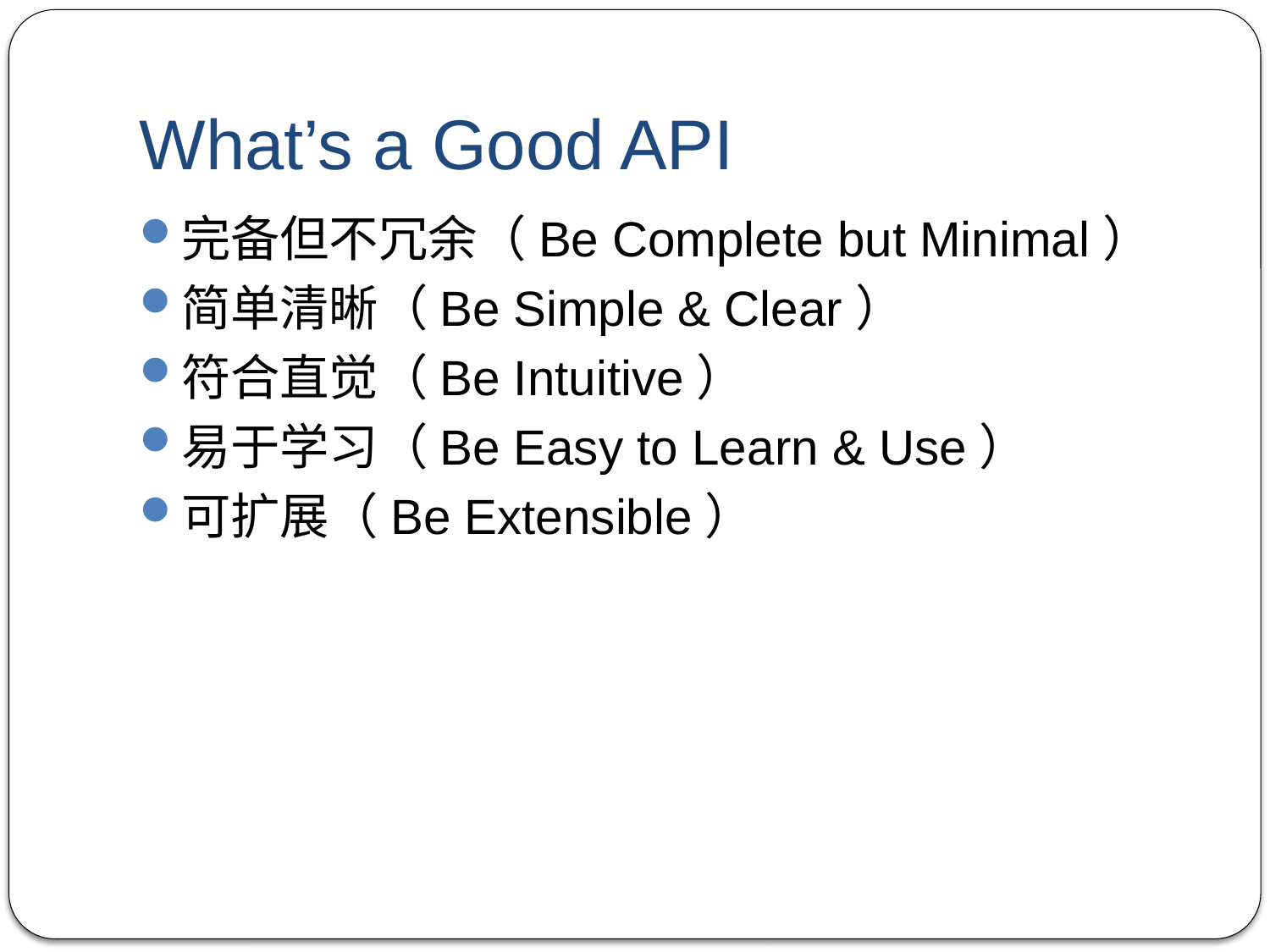

# What’s a Good API
完备但不冗余（Be Complete but Minimal）
简单清晰（Be Simple & Clear）
符合直觉（Be Intuitive）
易于学习（Be Easy to Learn & Use）
可扩展（Be Extensible）